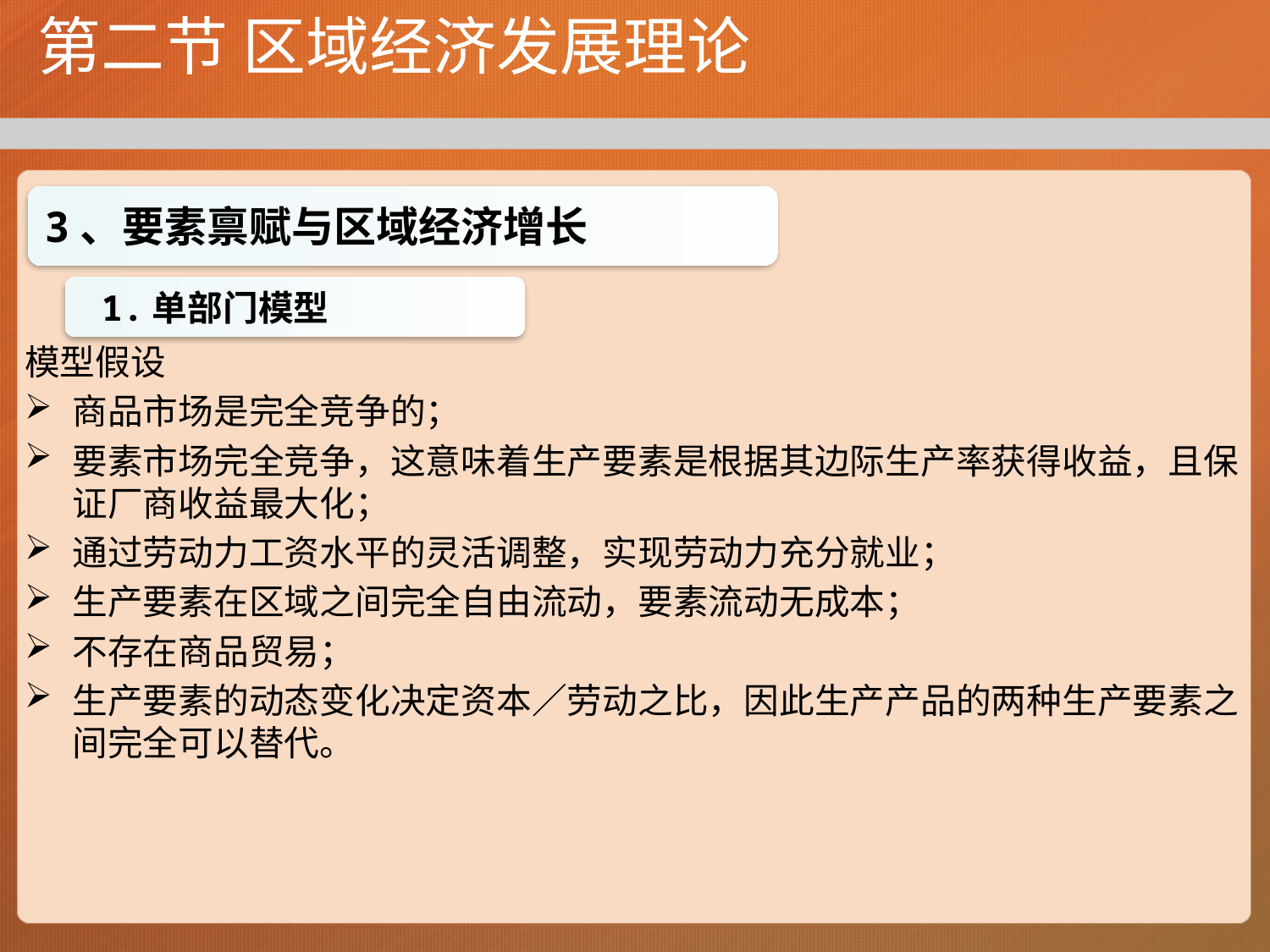

# 第二节 区域经济发展理论

模型假设
商品市场是完全竞争的；
要素市场完全竞争，这意味着生产要素是根据其边际生产率获得收益，且保证厂商收益最大化；
通过劳动力工资水平的灵活调整，实现劳动力充分就业；
生产要素在区域之间完全自由流动，要素流动无成本；
不存在商品贸易；
生产要素的动态变化决定资本／劳动之比，因此生产产品的两种生产要素之间完全可以替代。

3、要素禀赋与区域经济增长
 1.单部门模型